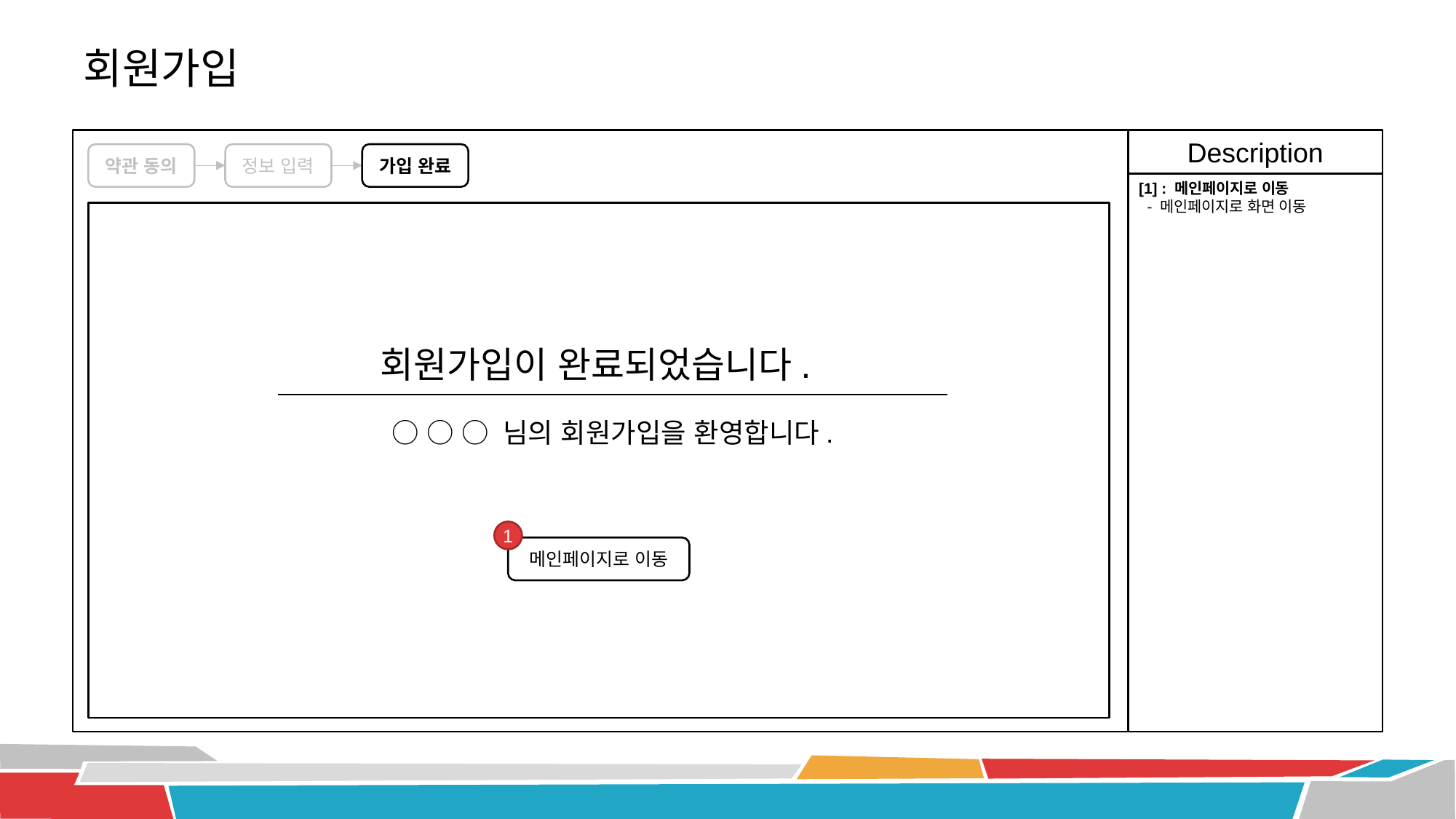

# 회원가입

Description
약관 동의
정보 입력
가입 완료
[1] : 메인페이지로 이동
  - 메인페이지로 화면 이동

회원가입이 완료되었습니다.
○ ○ ○ 님의 회원가입을 환영합니다.
1
메인페이지로 이동